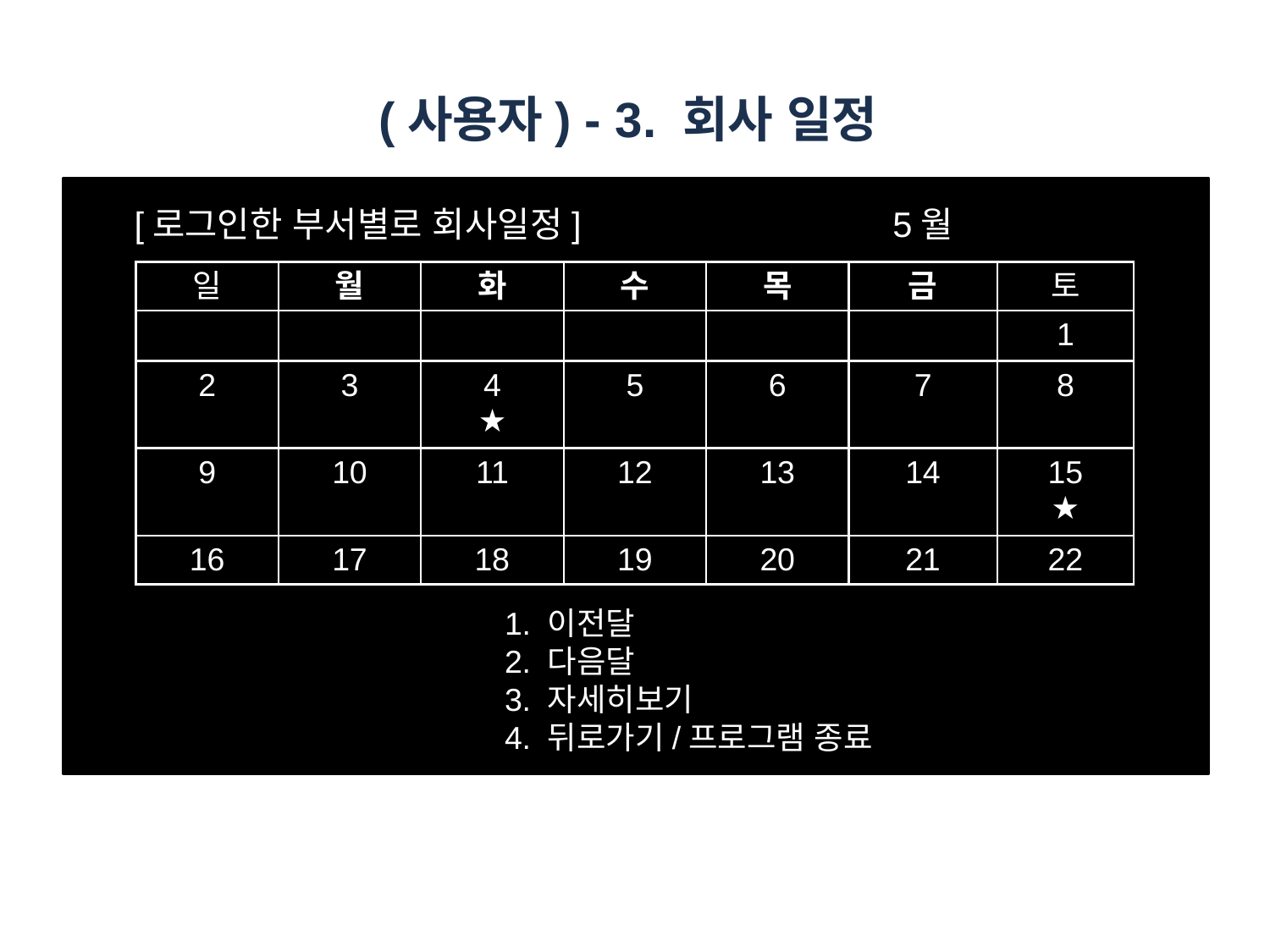

# (사용자) - 3. 회사 일정

[로그인한 부서별로 회사일정]                                5월

| 일 | 월 | 화 | 수 | 목 | 금 | 토 |
| --- | --- | --- | --- | --- | --- | --- |
|  |  |  |  |  |  | 1 |
| 2 | 3 | 4 ★ | 5 | 6 | 7 | 8 |
| 9 | 10 | 11 | 12 | 13 | 14 | 15 ★ |
| 16 | 17 | 18 | 19 | 20 | 21 | 22 |
1. 이전달
2. 다음달
3. 자세히보기
4. 뒤로가기/프로그램 종료